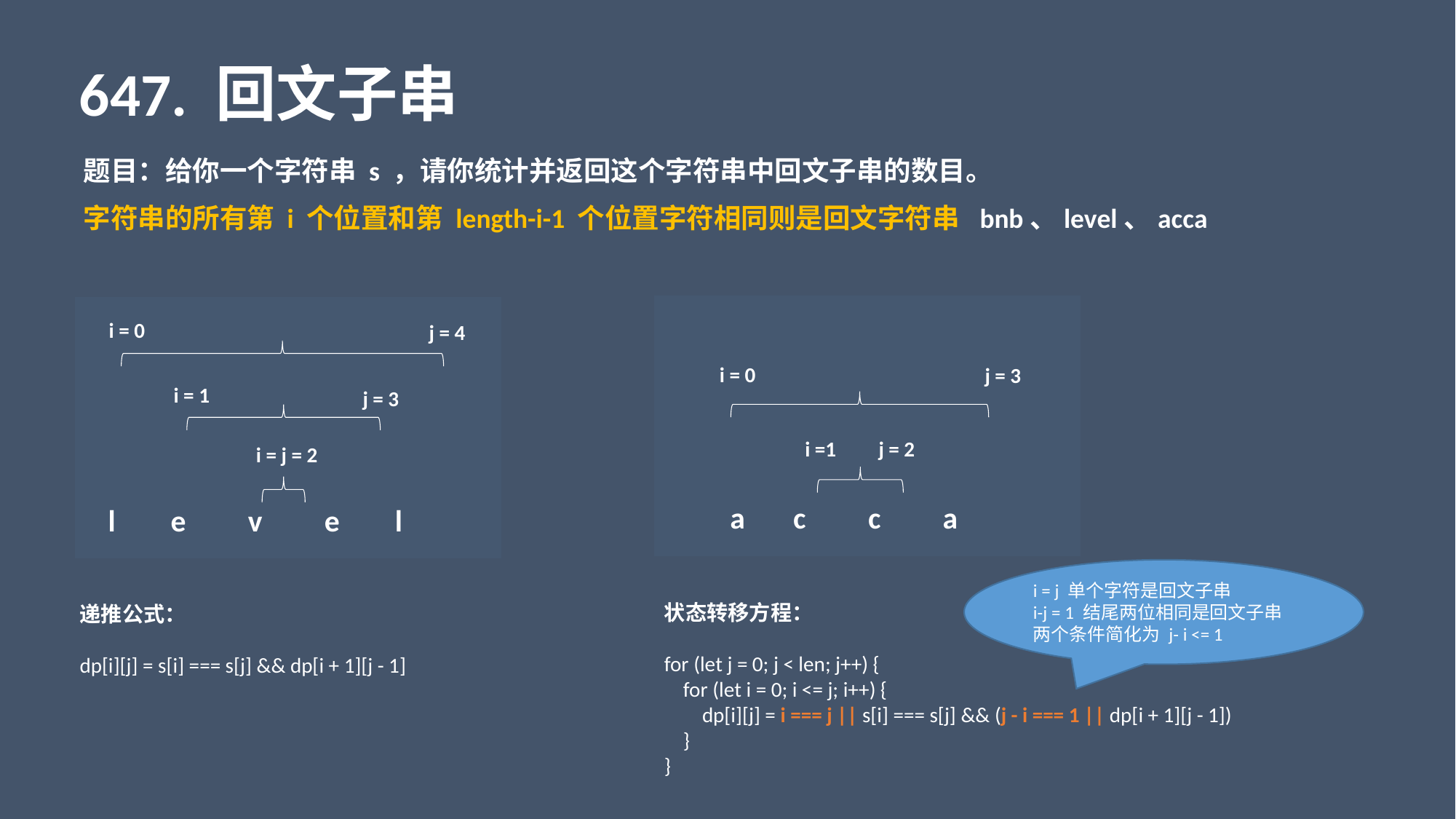

647. 回文子串
题目：给你一个字符串 s ，请你统计并返回这个字符串中回文子串的数目。
字符串的所有第 i 个位置和第 length-i-1 个位置字符相同则是回文字符串
bnb、level、acca

i = 0
j = 4

i = 1
j = 3
i = j = 2

l        e         v         e        l

i = 0
j = 3
i =1         j = 2

a       c         c         a
i = j 单个字符是回文子串
i-j = 1 结尾两位相同是回文子串
两个条件简化为 j- i <= 1
状态转移方程：

for (let j = 0; j < len; j++) {
    for (let i = 0; i <= j; i++) {
        dp[i][j] = i === j || s[i] === s[j] && (j - i === 1 || dp[i + 1][j - 1])
    }
}
递推公式：

dp[i][j] = s[i] === s[j] && dp[i + 1][j - 1]